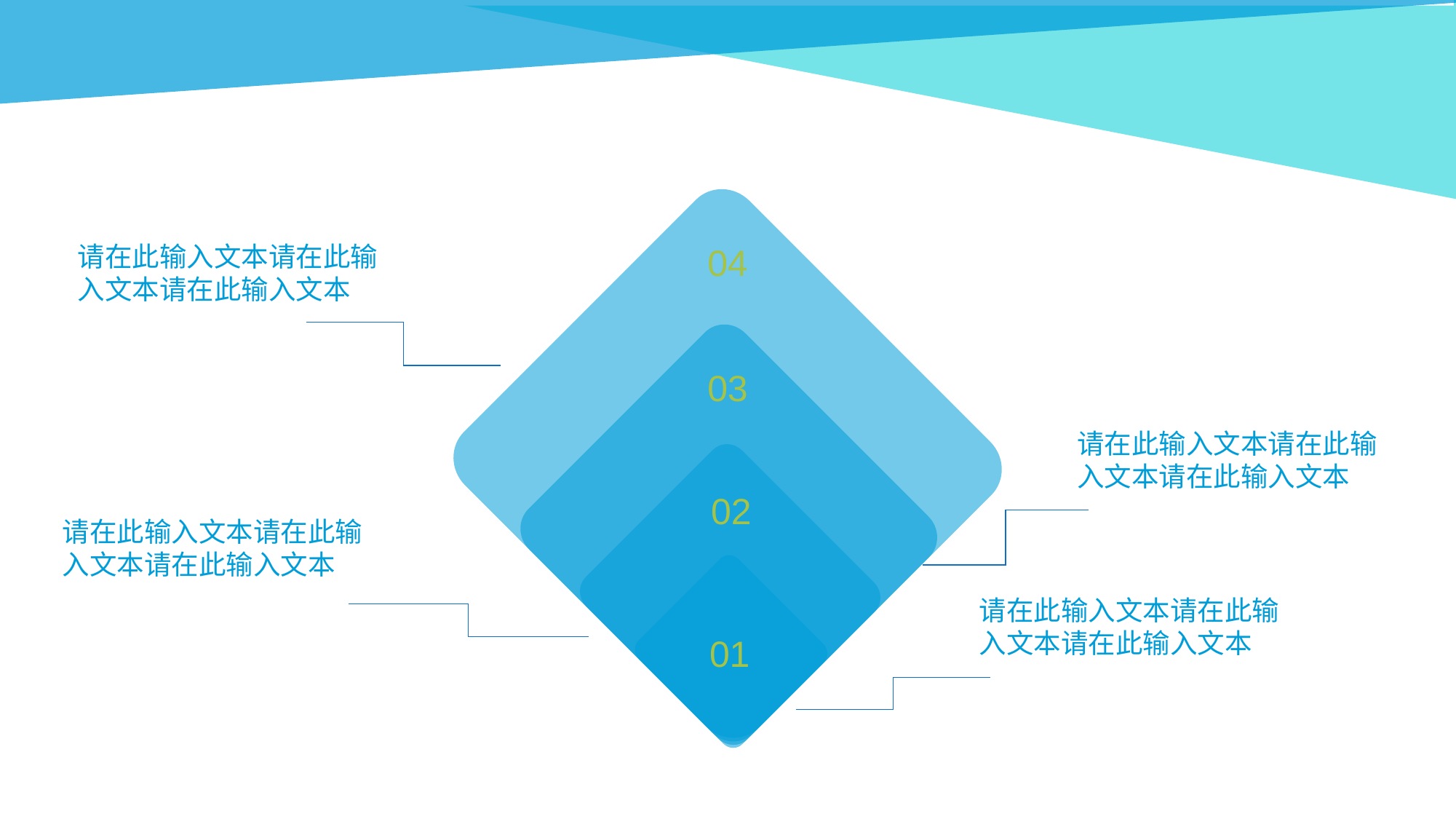

请在此输入文本请在此输入文本请在此输入文本

04

03

请在此输入文本请在此输入文本请在此输入文本

02

请在此输入文本请在此输入文本请在此输入文本

请在此输入文本请在此输入文本请在此输入文本

01